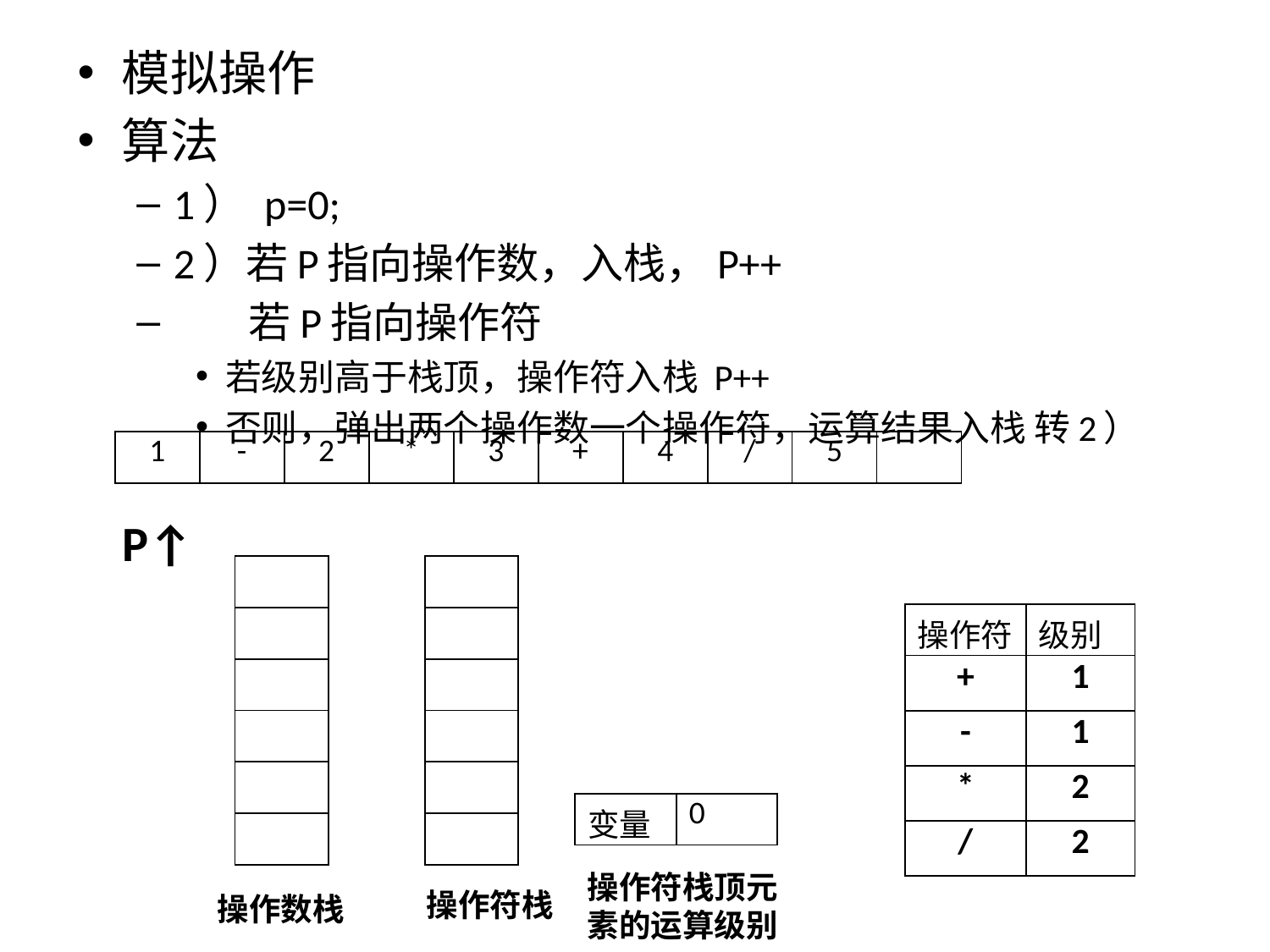

模拟操作
算法
1） p=0;
2）若P指向操作数，入栈，P++
       若P指向操作符
若级别高于栈顶，操作符入栈 P++
否则，弹出两个操作数一个操作符，运算结果入栈 转2）

| 1 | - | 2 | \* | 3 | + | 4 | / | 5 |  |
| --- | --- | --- | --- | --- | --- | --- | --- | --- | --- |
P↑
|  |
| --- |
|  |
|  |
|  |
|  |
|  |
|  |
| --- |
|  |
|  |
|  |
|  |
|  |
| 操作符 | 级别 |
| --- | --- |
| + | 1 |
| - | 1 |
| \* | 2 |
| / | 2 |
| 变量 | 0 |
| --- | --- |
操作符栈顶元素的运算级别
操作符栈
操作数栈